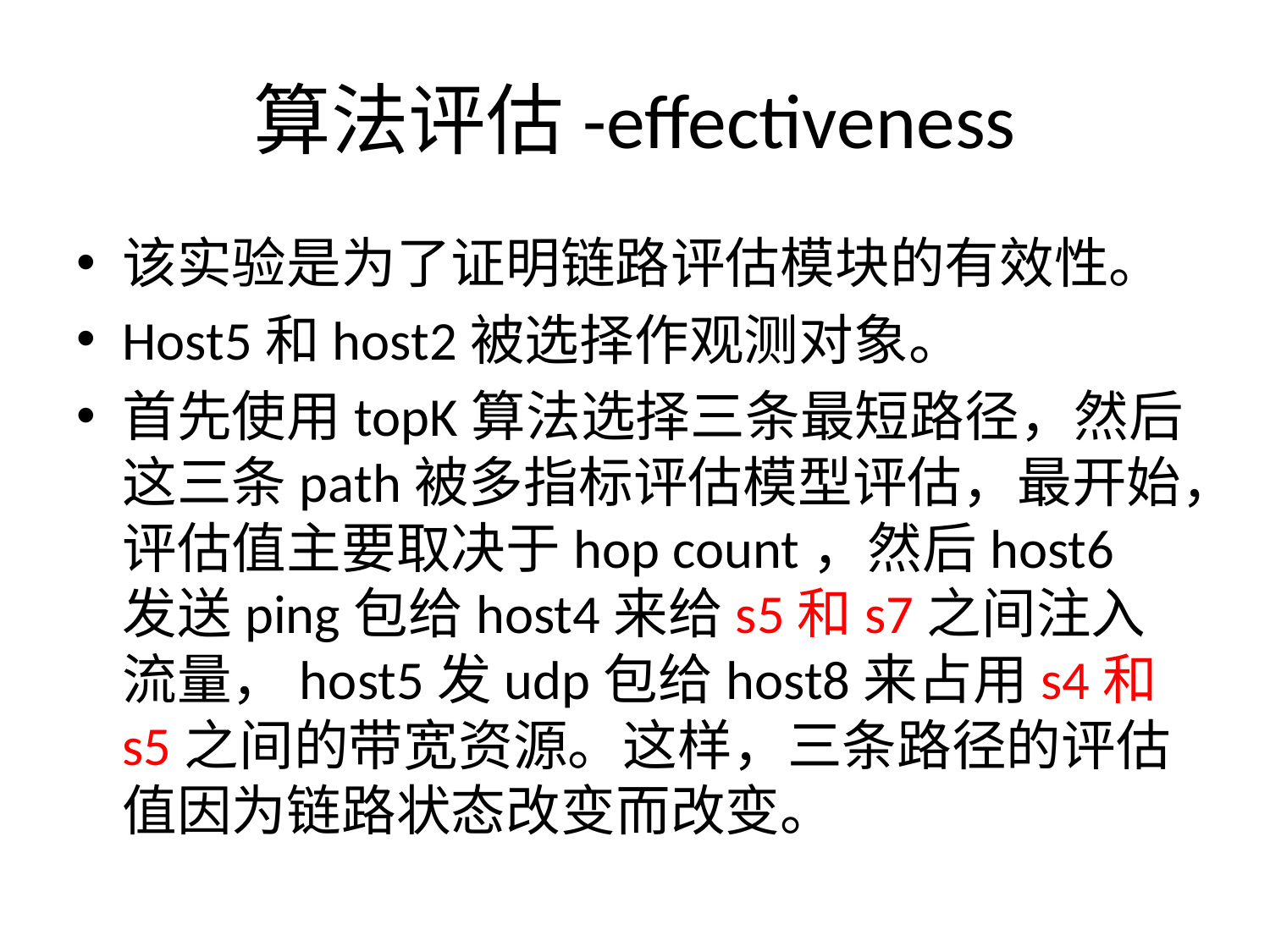

# 算法评估-effectiveness
该实验是为了证明链路评估模块的有效性。
Host5和host2被选择作观测对象。
首先使用topK算法选择三条最短路径，然后这三条path被多指标评估模型评估，最开始，评估值主要取决于hop count，然后host6 发送ping包给host4来给s5和s7之间注入流量，host5发udp包给host8来占用s4和s5之间的带宽资源。这样，三条路径的评估值因为链路状态改变而改变。